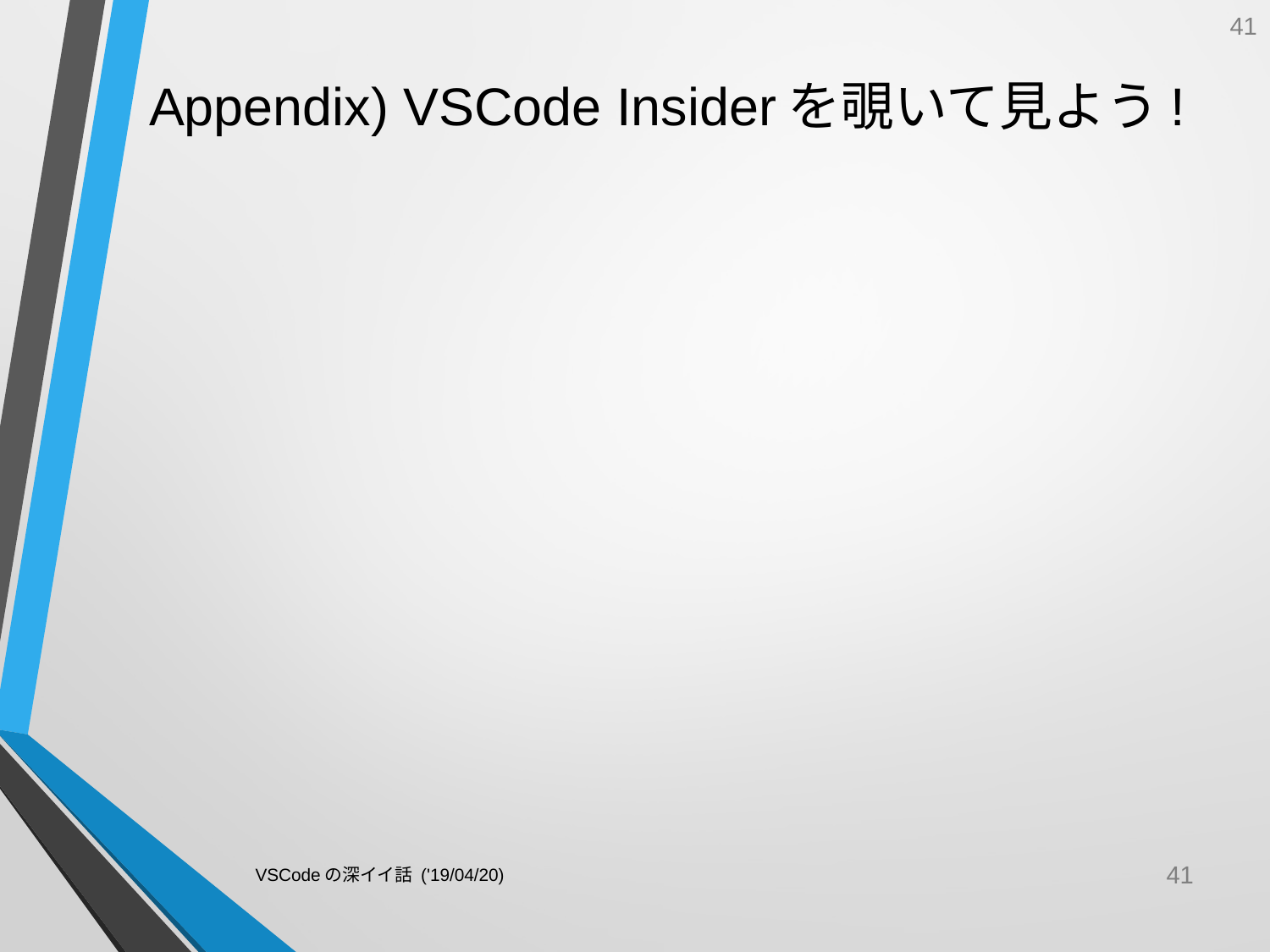

# Appendix) VSCode Insiderを覗いて見よう!
VSCodeの深イイ話 ('19/04/20)
41